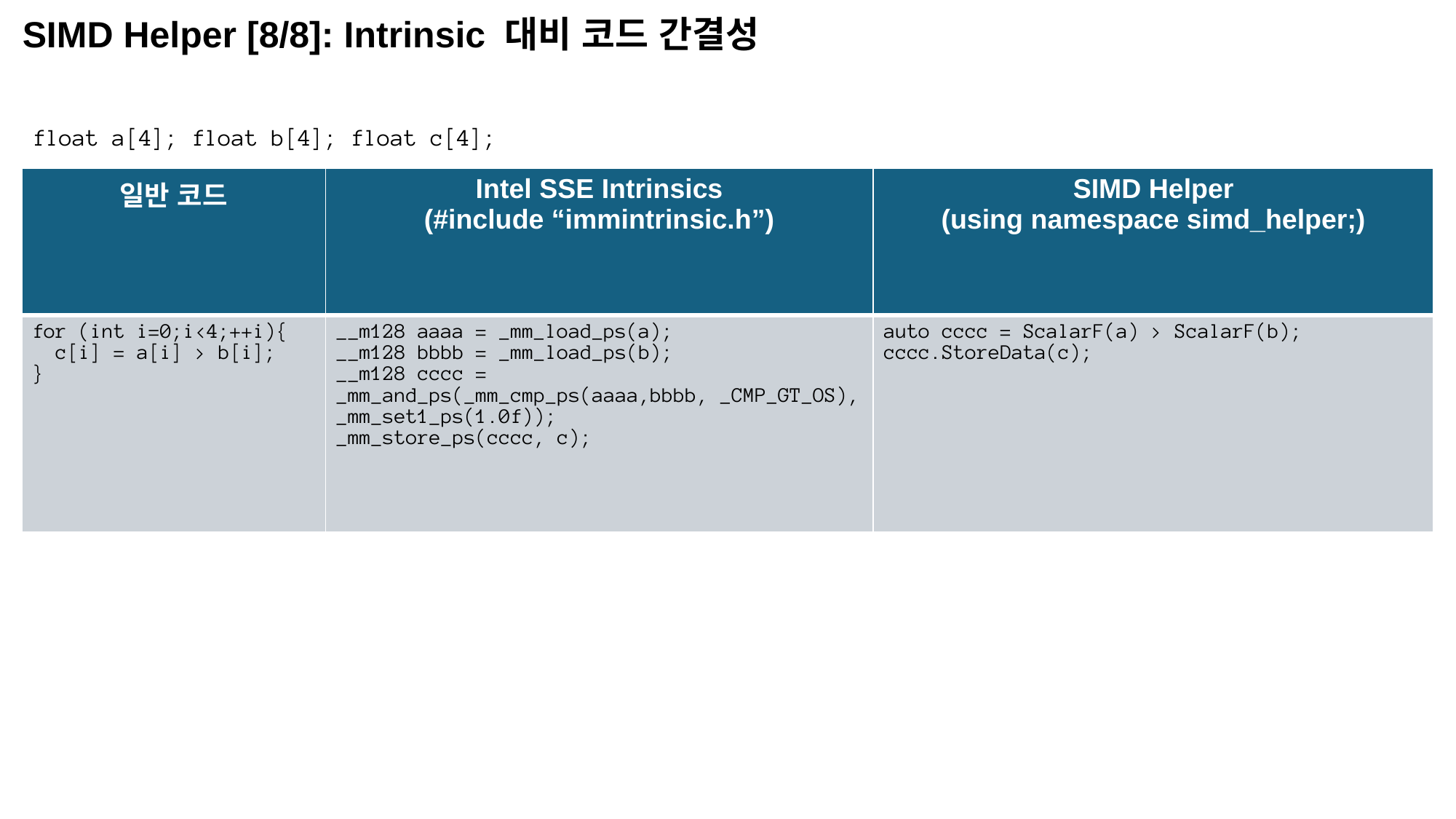

SIMD Helper [8/8]: Intrinsic 대비 코드 간결성
float a[4]; float b[4]; float c[4];
| 일반 코드 | Intel SSE Intrinsics (#include “immintrinsic.h”) | SIMD Helper (using namespace simd\_helper;) |
| --- | --- | --- |
| for (int i=0;i<4;++i){ c[i] = a[i] > b[i]; } | \_\_m128 aaaa = \_mm\_load\_ps(a); \_\_m128 bbbb = \_mm\_load\_ps(b); \_\_m128 cccc = \_mm\_and\_ps(\_mm\_cmp\_ps(aaaa,bbbb, \_CMP\_GT\_OS), \_mm\_set1\_ps(1.0f)); \_mm\_store\_ps(cccc, c); | auto cccc = ScalarF(a) > ScalarF(b); cccc.StoreData(c); |